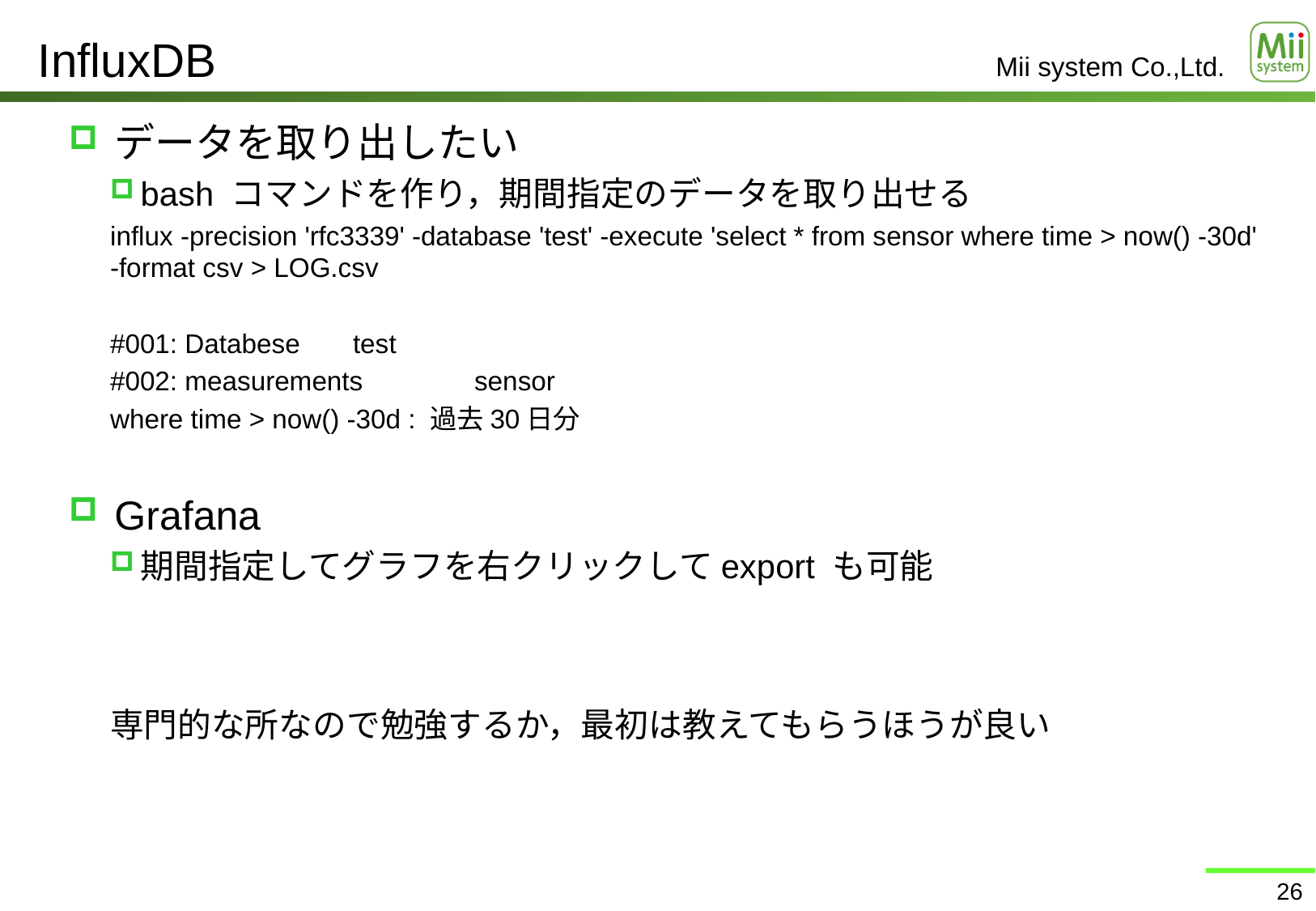

# InfluxDB
データを取り出したい
bash コマンドを作り，期間指定のデータを取り出せる
influx -precision 'rfc3339' -database 'test' -execute 'select * from sensor where time > now() -30d' -format csv > LOG.csv

#001: Databese	test
#002: measurements	sensor
where time > now() -30d : 過去30日分

Grafana
期間指定してグラフを右クリックしてexport も可能

専門的な所なので勉強するか，最初は教えてもらうほうが良い

26